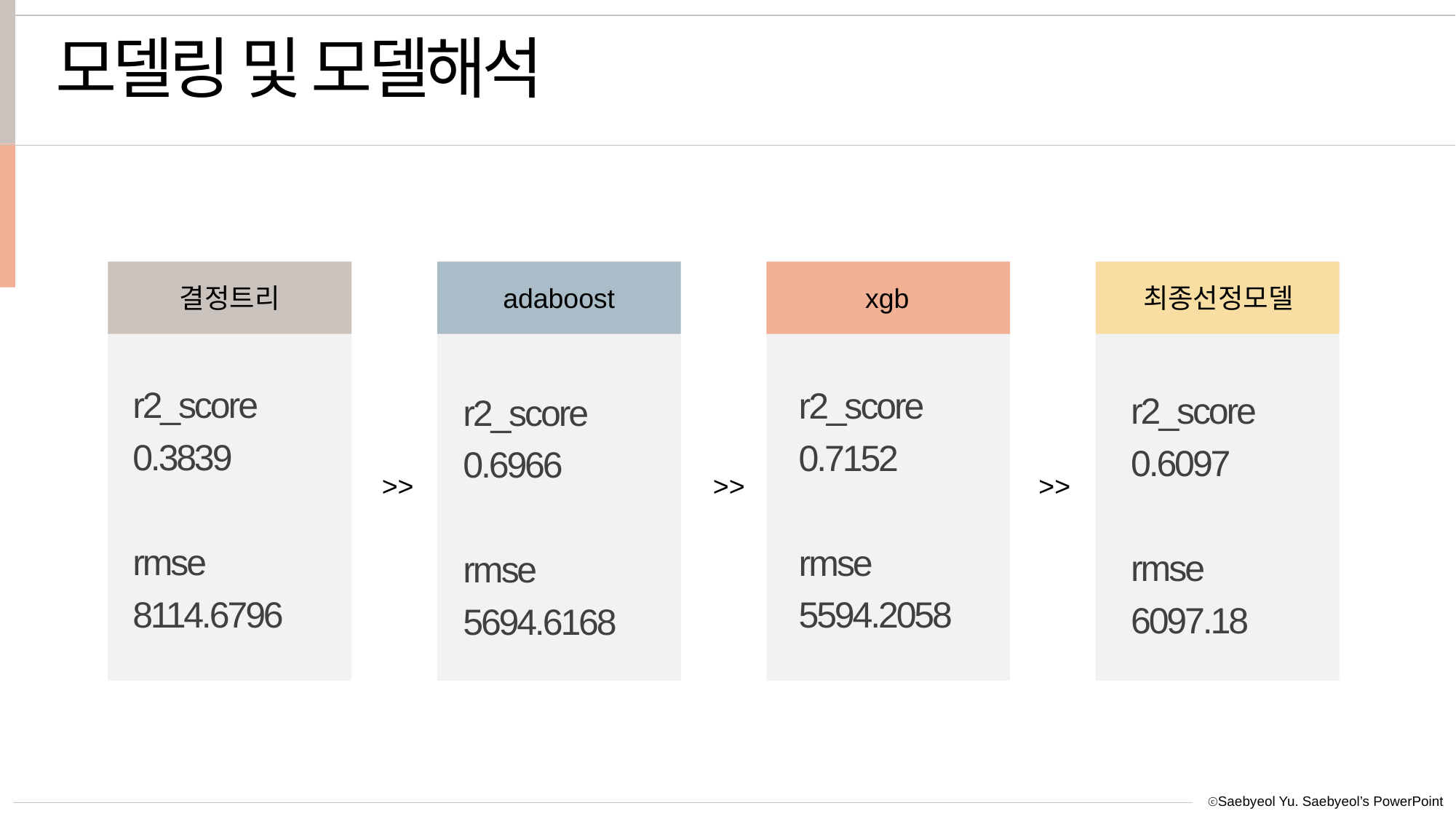

모델링 및 모델해석

adaboost

결정트리

xgb
최종선정모델
r2_score
0.3839

rmse 8114.6796
r2_score
0.7152

rmse 5594.2058
r2_score
0.6097

rmse 6097.18
r2_score
0.6966

rmse 5694.6168
>>
>>
>>